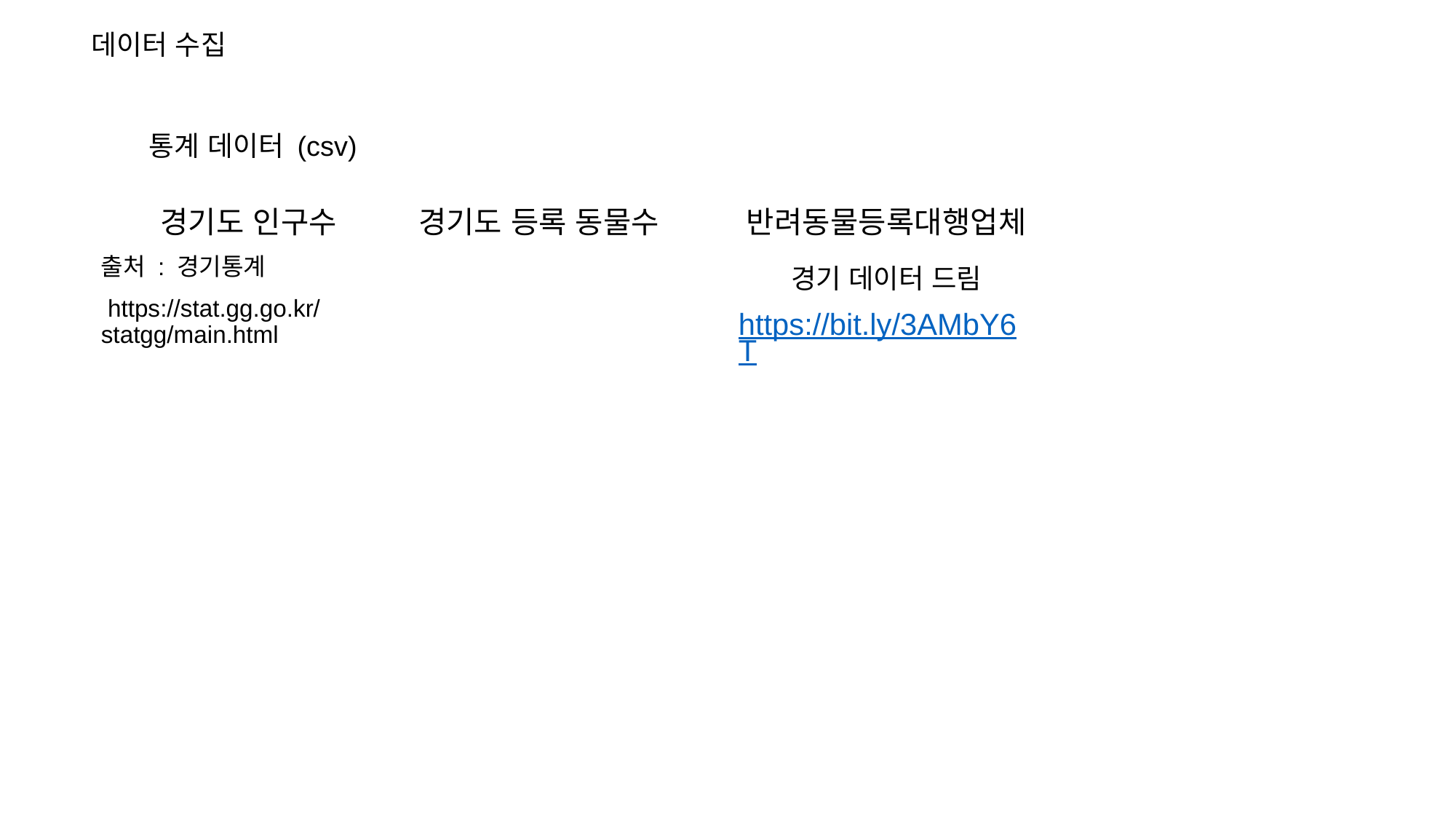

데이터 수집
통계 데이터 (csv)
경기도 등록 동물수
반려동물등록대행업체
경기 데이터 드림
https://bit.ly/3AMbY6T

경기도 인구수
출처 : 경기통계
 https://stat.gg.go.kr/statgg/main.html